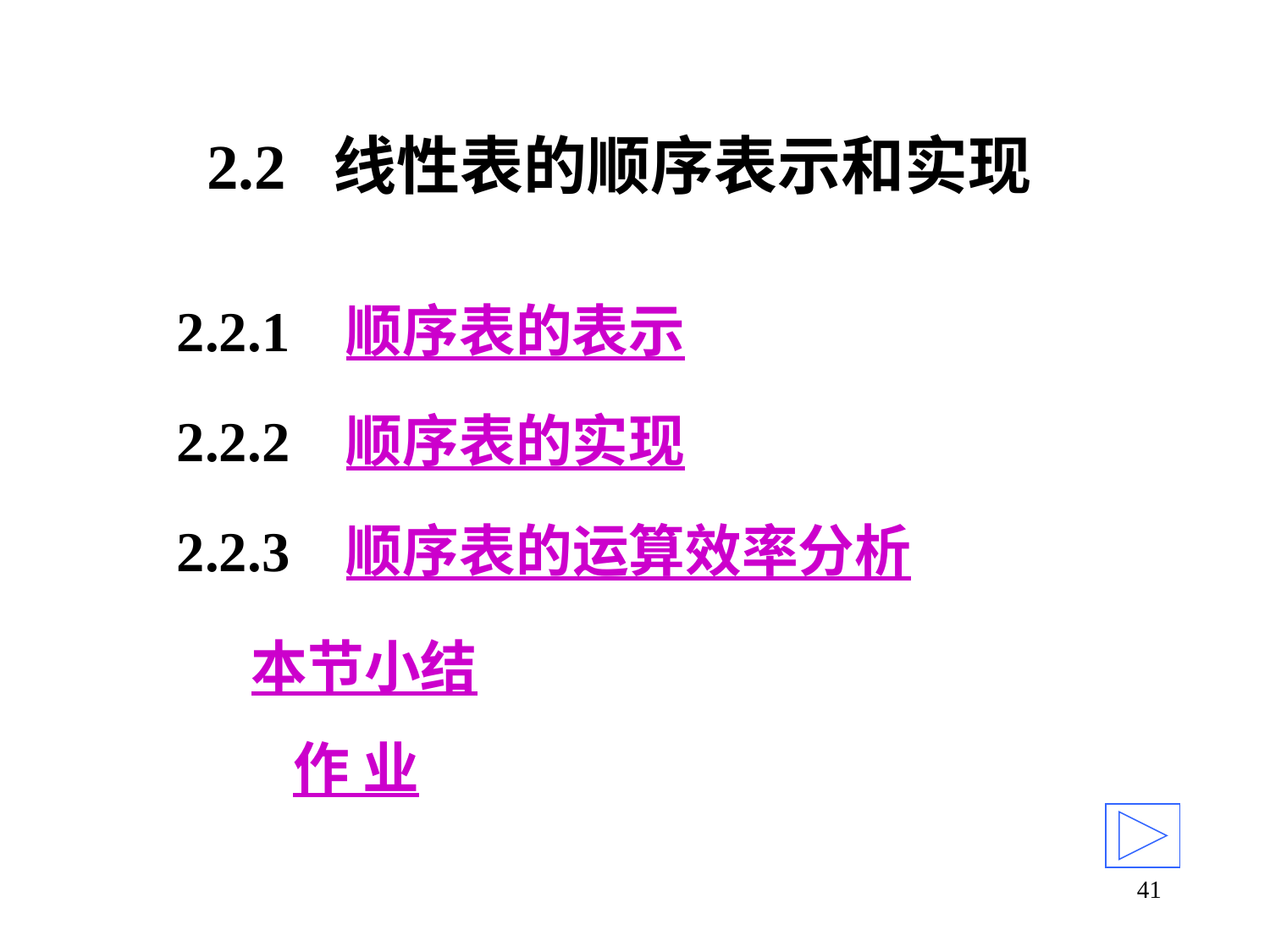

# 2.2  线性表的顺序表示和实现
2.2.1   顺序表的表示
2.2.2   顺序表的实现
2.2.3   顺序表的运算效率分析
本节小结
作 业

41